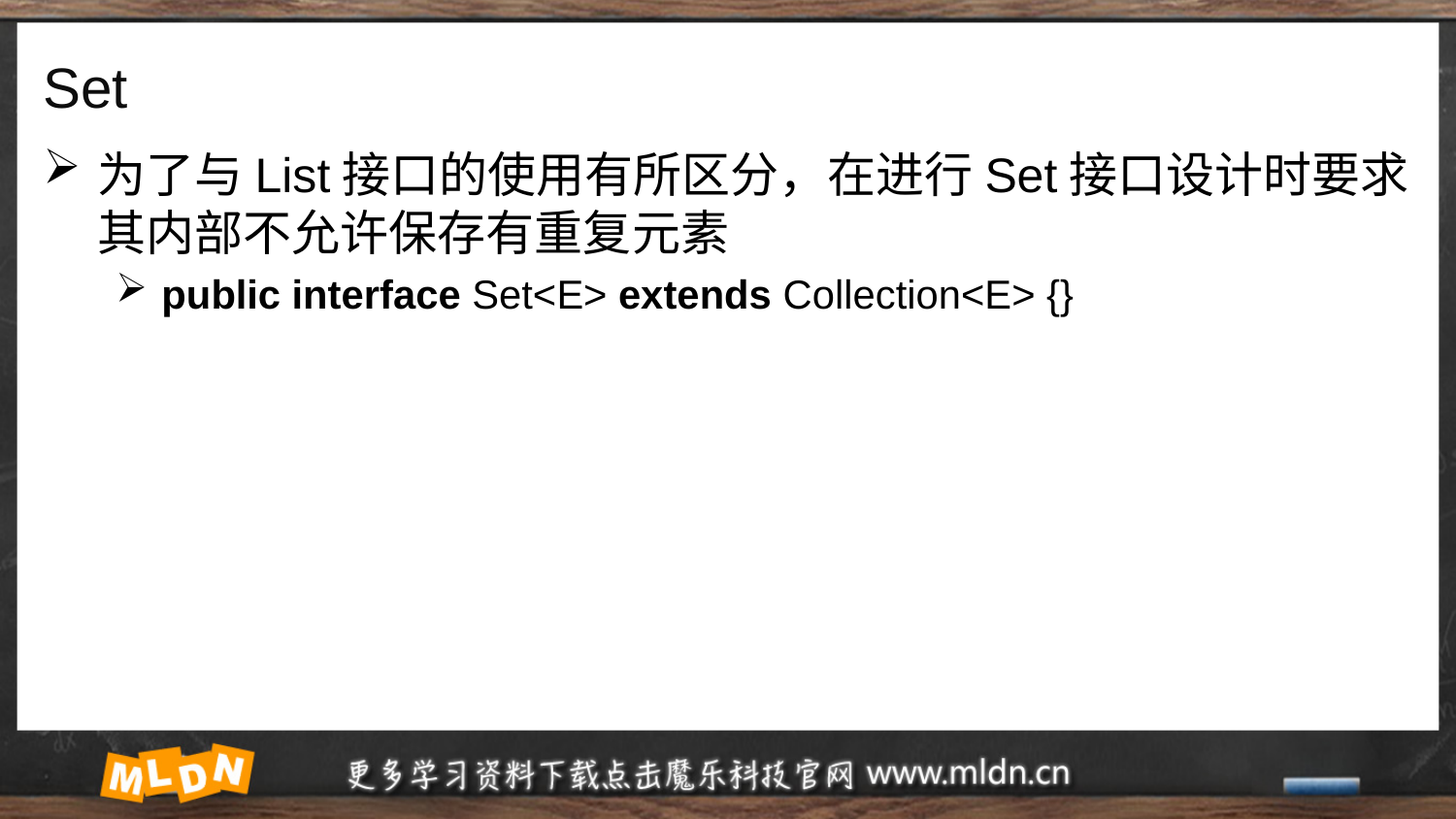

# Set
为了与List接口的使用有所区分，在进行Set接口设计时要求其内部不允许保存有重复元素
public interface Set<E> extends Collection<E> {}